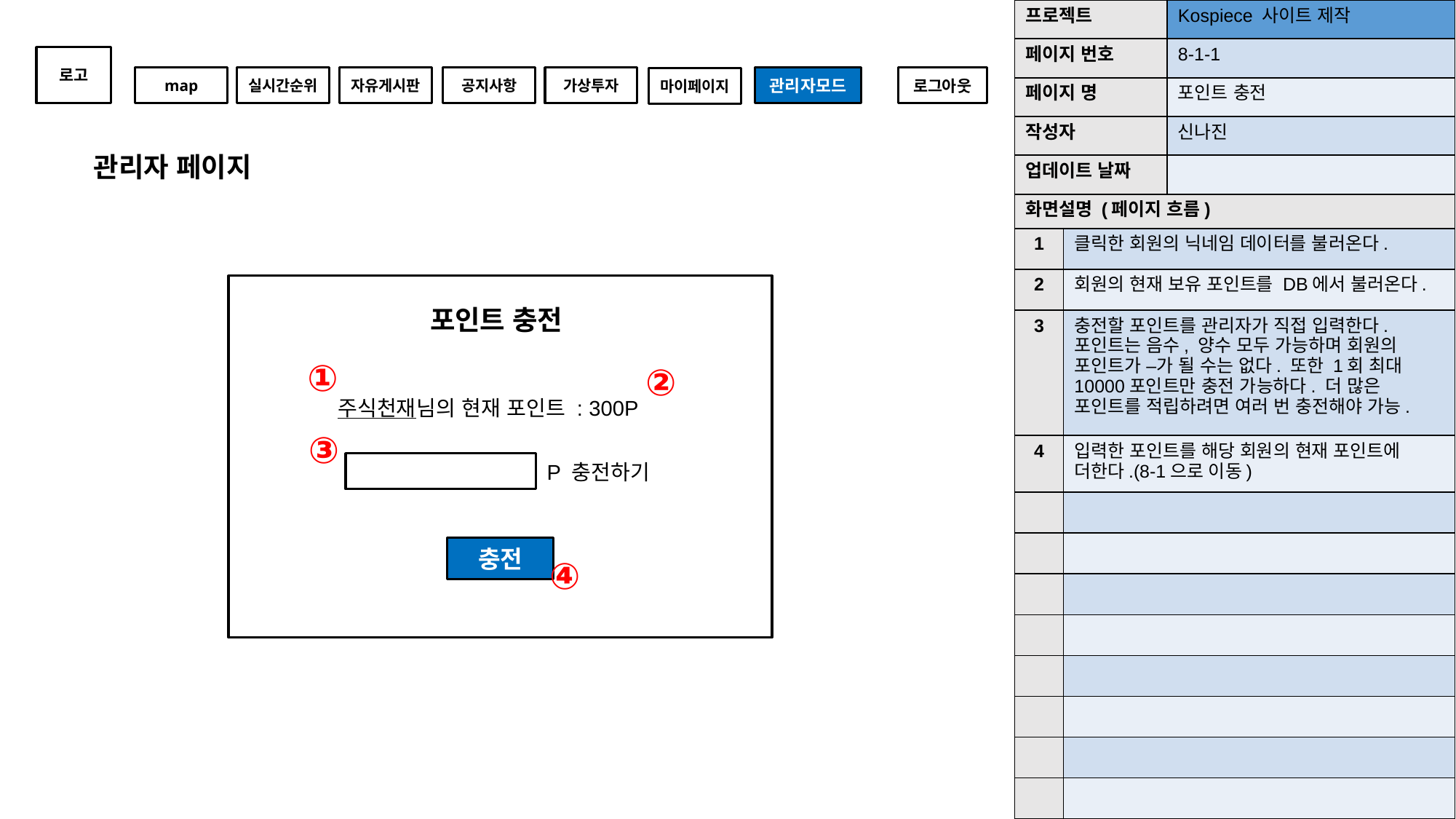

| 프로젝트 | Kospiece 사이트 제작 |
| --- | --- |
| 페이지 번호 | 8-1-1 |
| 페이지 명 | 포인트 충전 |
| 작성자 | 신나진 |
| 업데이트 날짜 |  |
로고
관리자모드
로그아웃
map
실시간순위
자유게시판
공지사항
가상투자
마이페이지
관리자 페이지
| 화면설명 (페이지 흐름) |  |
| --- | --- |
| 1 | 클릭한 회원의 닉네임 데이터를 불러온다. |
| 2 | 회원의 현재 보유 포인트를 DB에서 불러온다. |
| 3 | 충전할 포인트를 관리자가 직접 입력한다. 포인트는 음수, 양수 모두 가능하며 회원의 포인트가 –가 될 수는 없다. 또한 1회 최대 10000포인트만 충전 가능하다. 더 많은 포인트를 적립하려면 여러 번 충전해야 가능. |
| 4 | 입력한 포인트를 해당 회원의 현재 포인트에 더한다.(8-1으로 이동) |
|  |  |
|  |  |
|  |  |
|  |  |
|  |  |
|  |  |
|  |  |
|  |  |

포인트 충전
①
②
주식천재님의 현재 포인트 : 300P
③
자유게시판
P 충전하기
충전
④